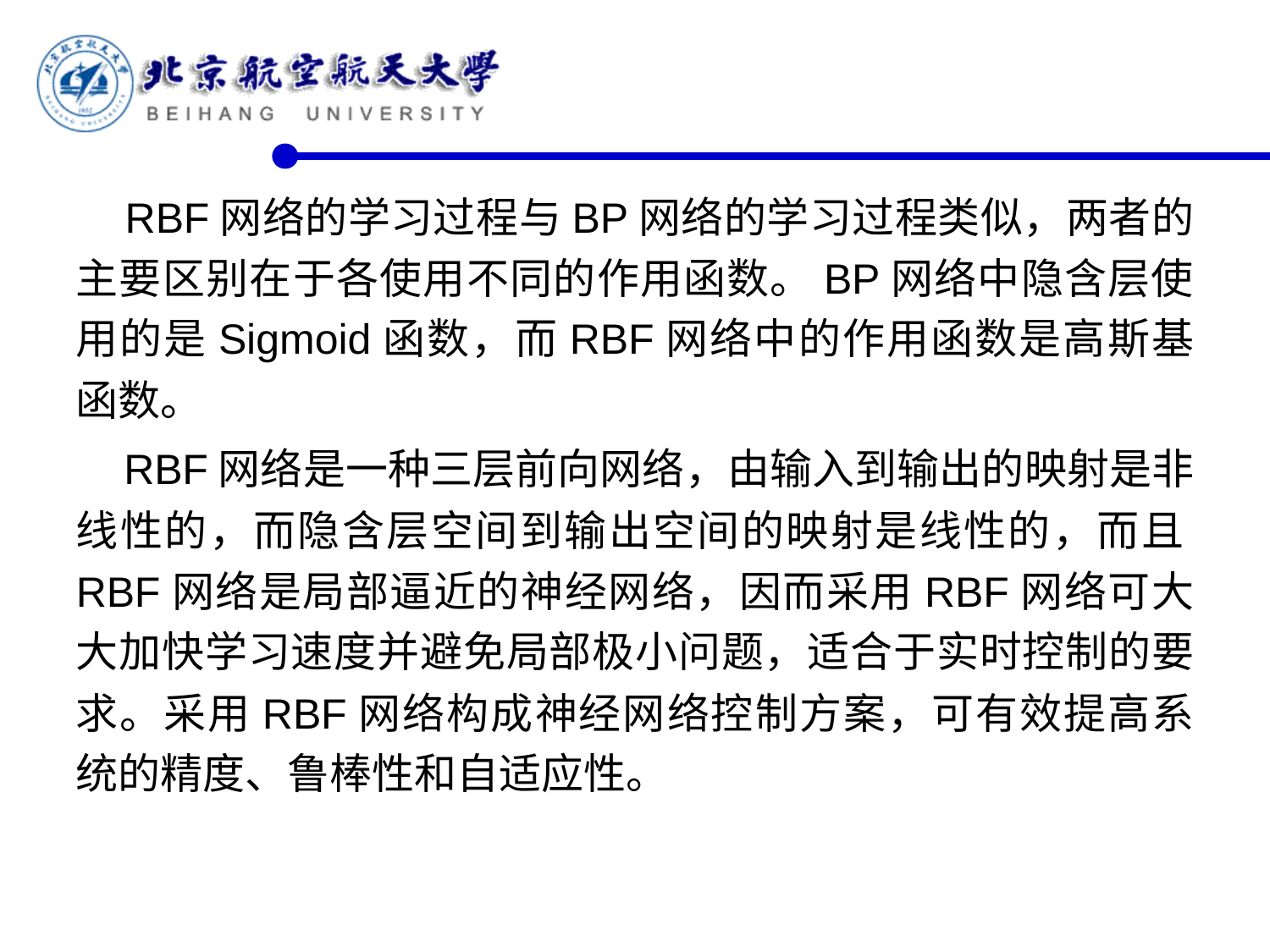

RBF网络的学习过程与BP网络的学习过程类似，两者的主要区别在于各使用不同的作用函数。BP网络中隐含层使用的是Sigmoid函数，而RBF网络中的作用函数是高斯基函数。
    RBF网络是一种三层前向网络，由输入到输出的映射是非线性的，而隐含层空间到输出空间的映射是线性的，而且RBF网络是局部逼近的神经网络，因而采用RBF网络可大大加快学习速度并避免局部极小问题，适合于实时控制的要求。采用RBF网络构成神经网络控制方案，可有效提高系统的精度、鲁棒性和自适应性。